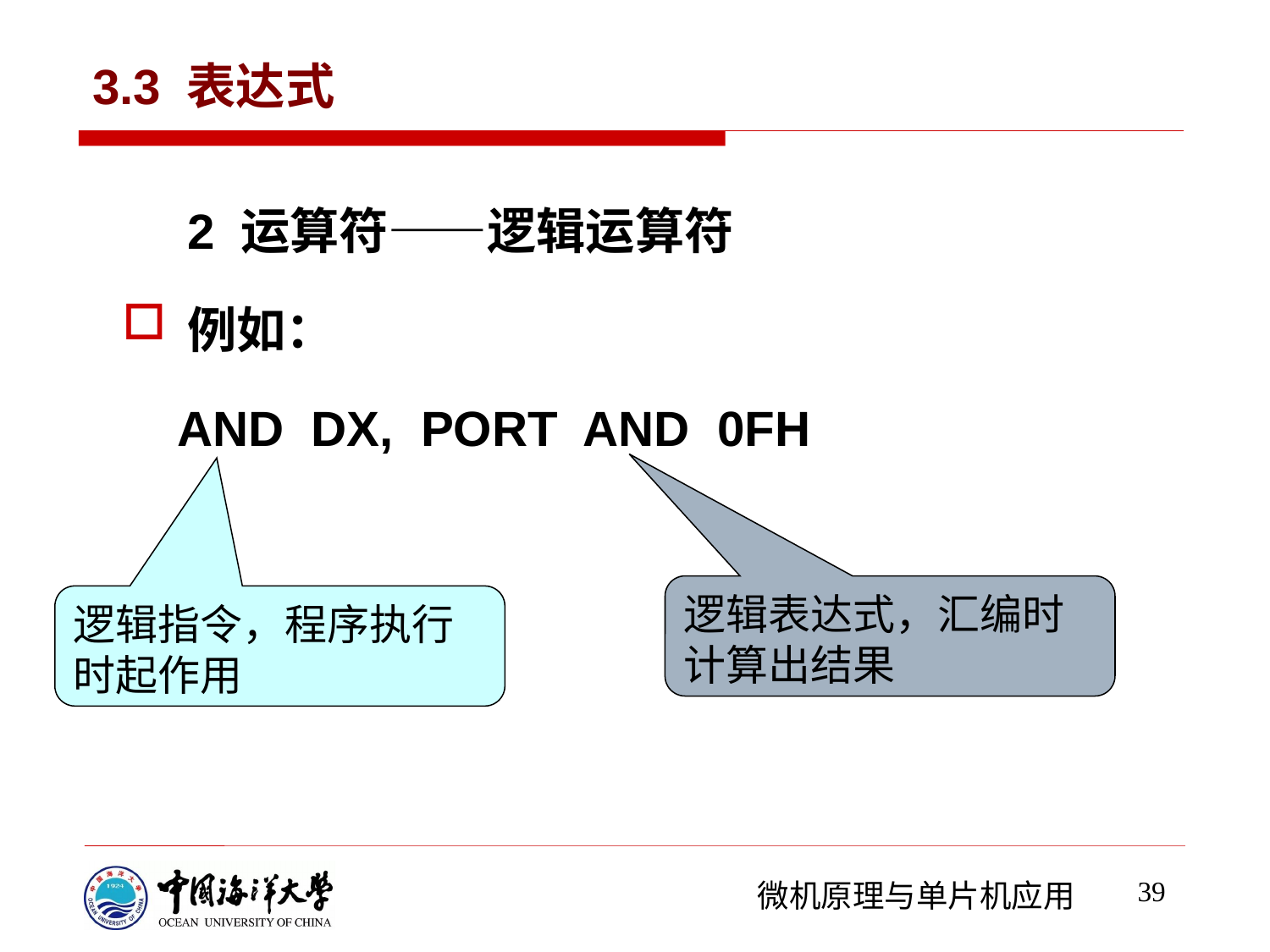

# 3.3 表达式
2 运算符——逻辑运算符
例如：
    AND  DX,  PORT  AND  0FH

逻辑表达式，汇编时计算出结果
逻辑指令，程序执行时起作用
39